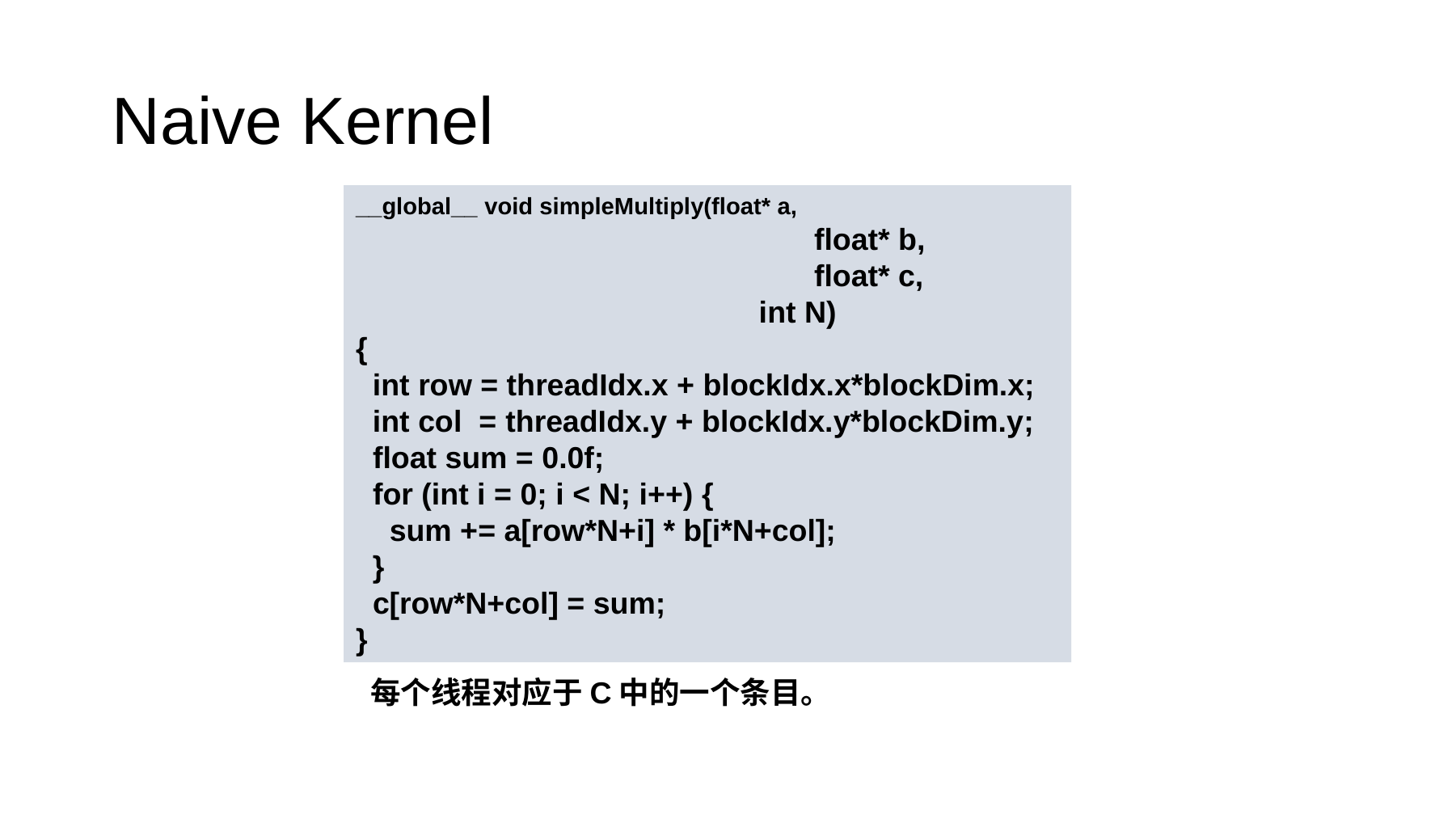

# Naive Kernel
__global__ void simpleMultiply(float* a,
                                                      float* b,
                                                      float* c,
		                   int N)
{
  int row = threadIdx.x + blockIdx.x*blockDim.x;
  int col  = threadIdx.y + blockIdx.y*blockDim.y;
  float sum = 0.0f;
  for (int i = 0; i < N; i++) {
    sum += a[row*N+i] * b[i*N+col];
  }
  c[row*N+col] = sum;
}
每个线程对应于C中的一个条目。